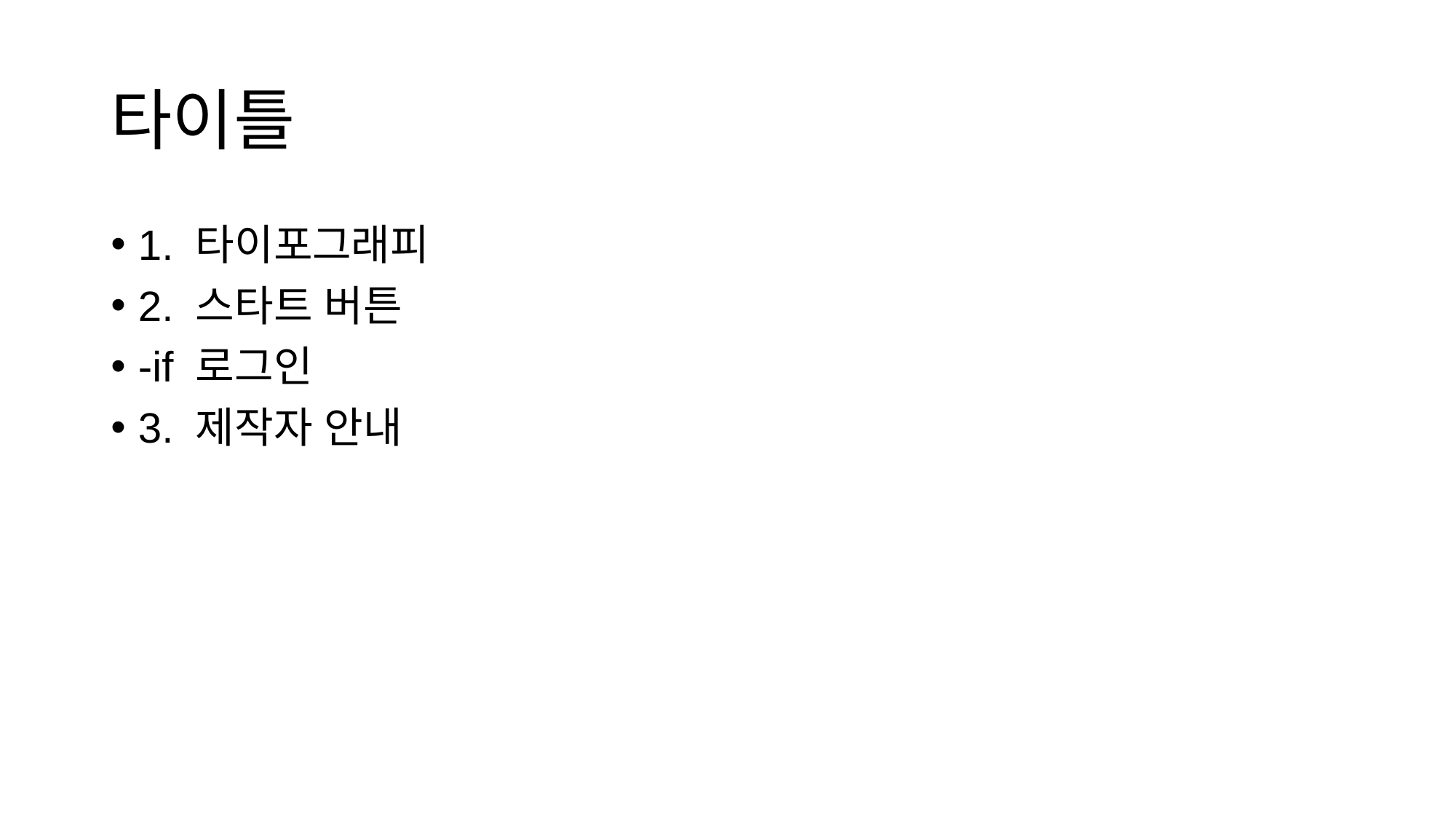

# 타이틀
1. 타이포그래피
2. 스타트 버튼
-if 로그인
3. 제작자 안내